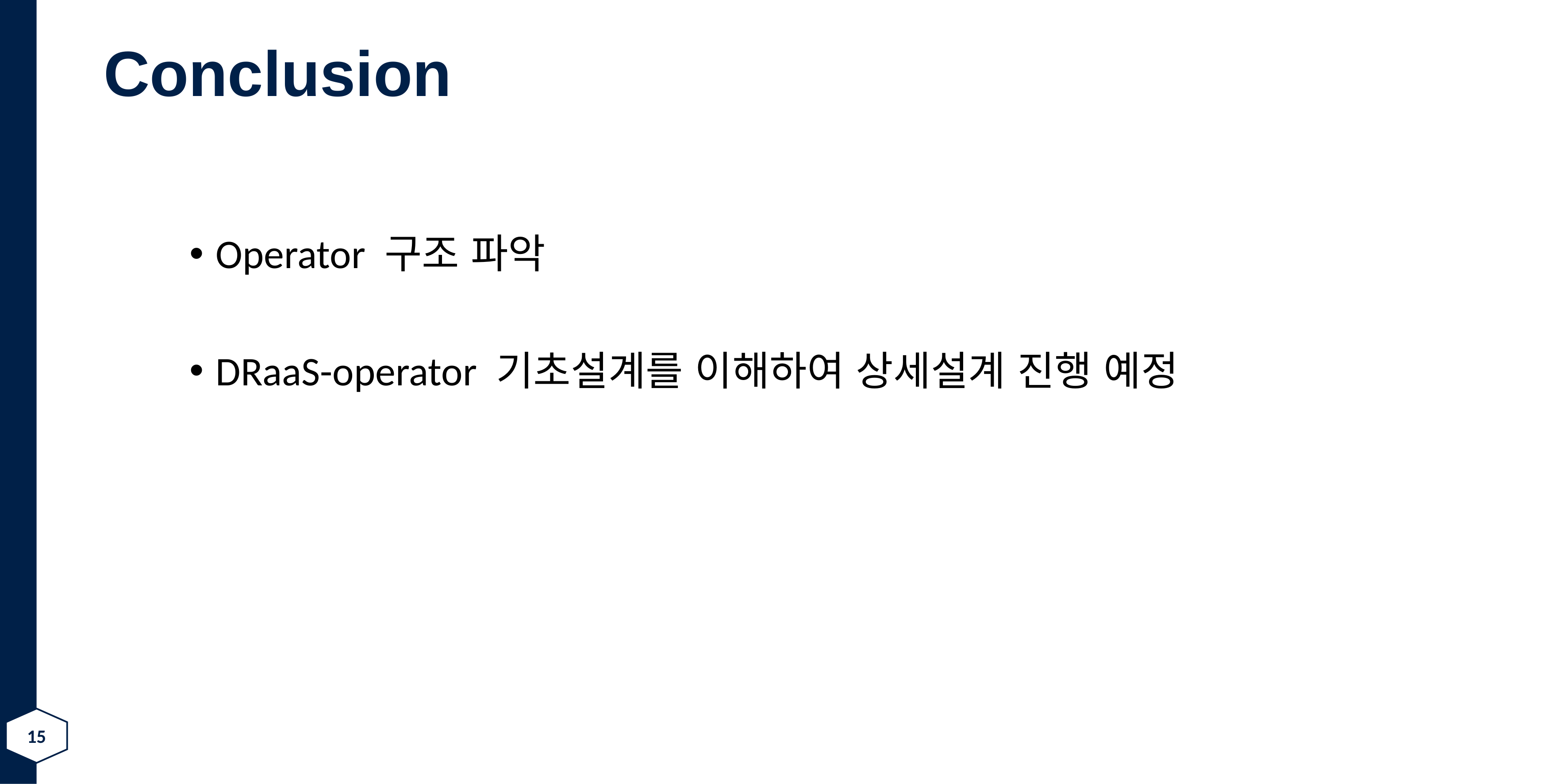

# Conclusion
Operator 구조 파악

DRaaS-operator 기초설계를 이해하여 상세설계 진행 예정